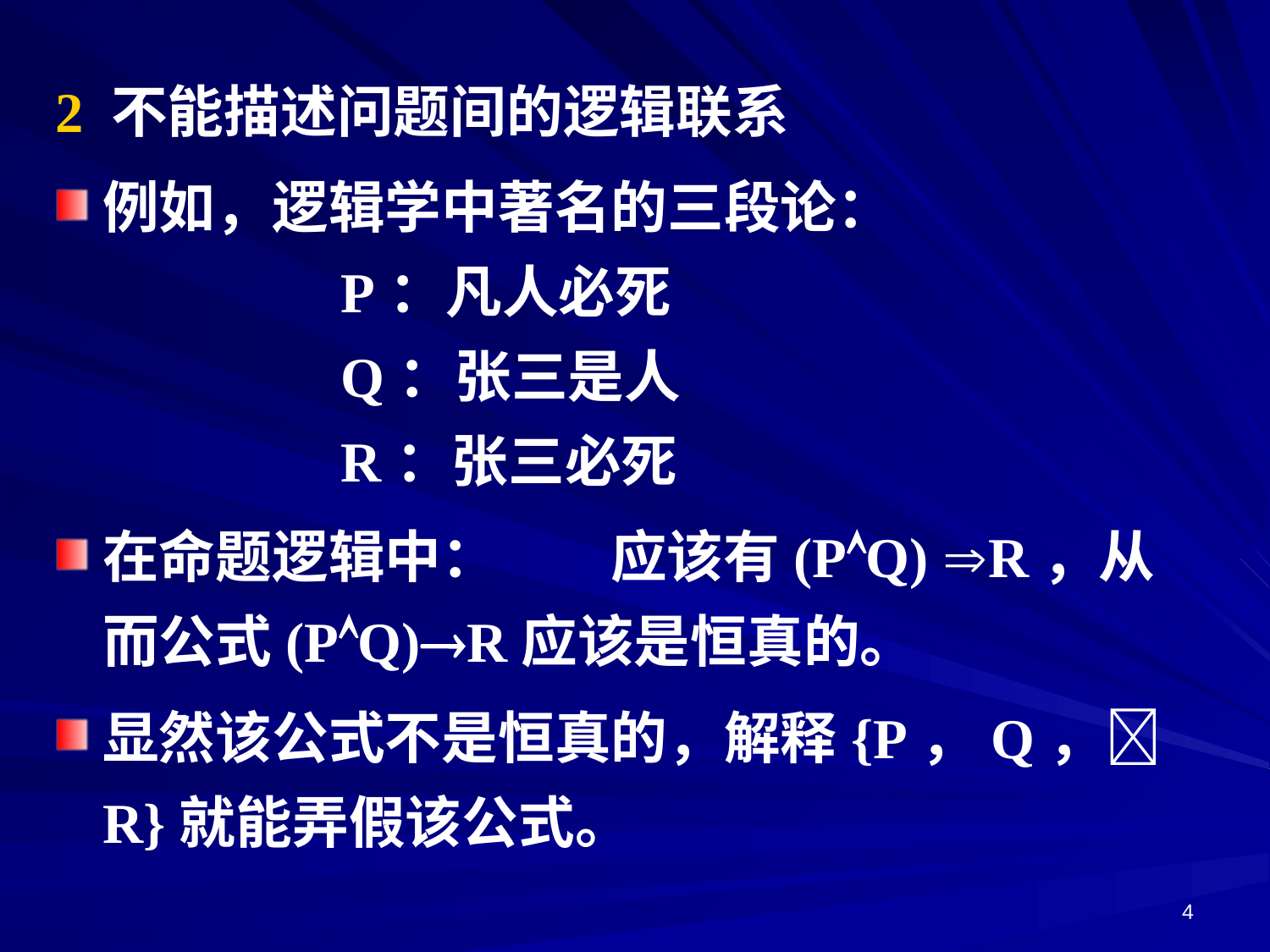

2 不能描述问题间的逻辑联系
例如，逻辑学中著名的三段论：
	P：凡人必死
	Q：张三是人
	R：张三必死
在命题逻辑中：	应该有(P∧Q) ⇒R，从而公式(P∧Q)→R应该是恒真的。
显然该公式不是恒真的，解释{P，Q，¬R}就能弄假该公式。
4